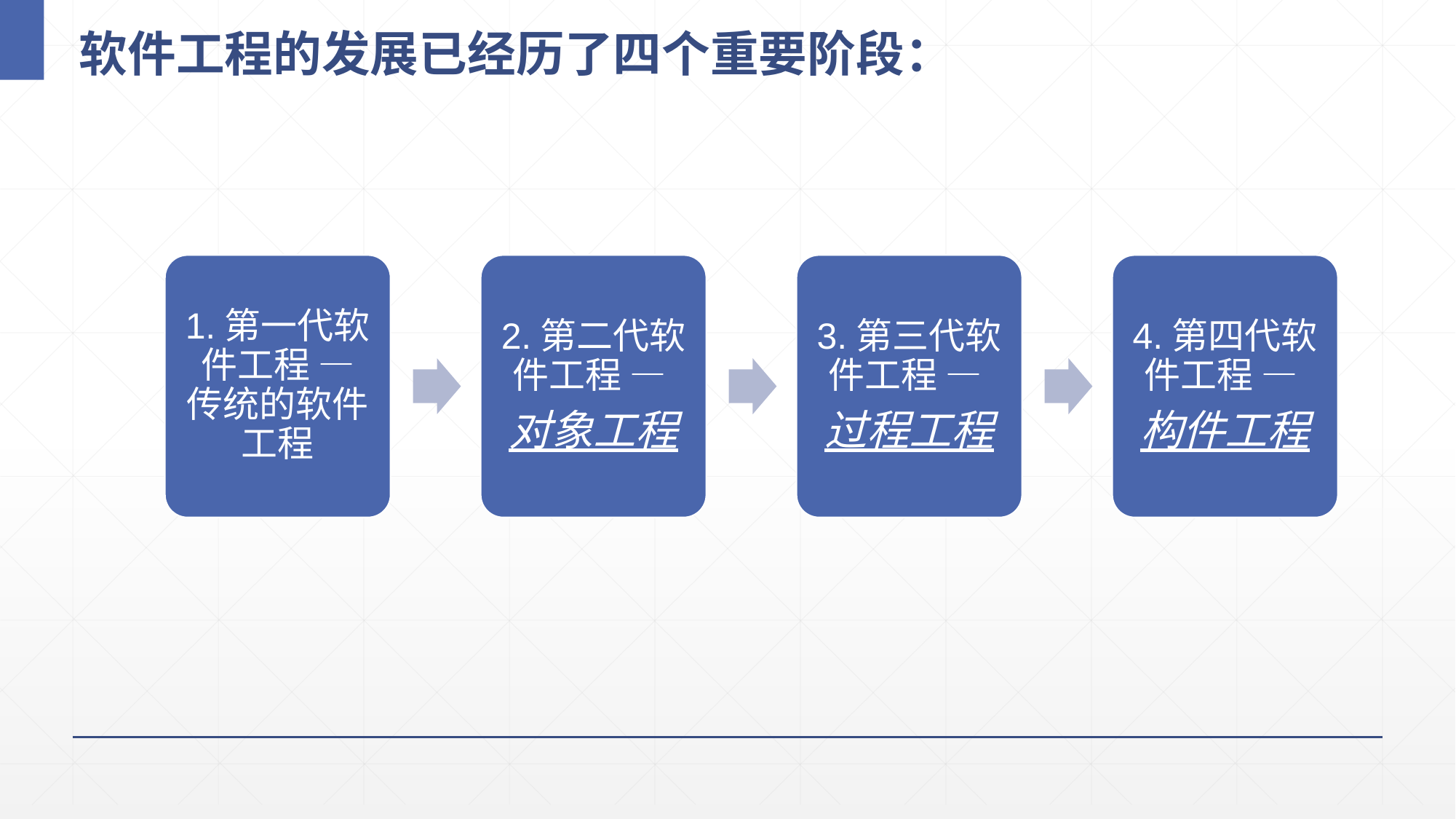

# 软件工程的发展已经历了四个重要阶段：
1.第一代软件工程 — 传统的软件工程
2.第二代软件工程 —
对象工程
3.第三代软件工程 —
过程工程
4.第四代软件工程 —
构件工程